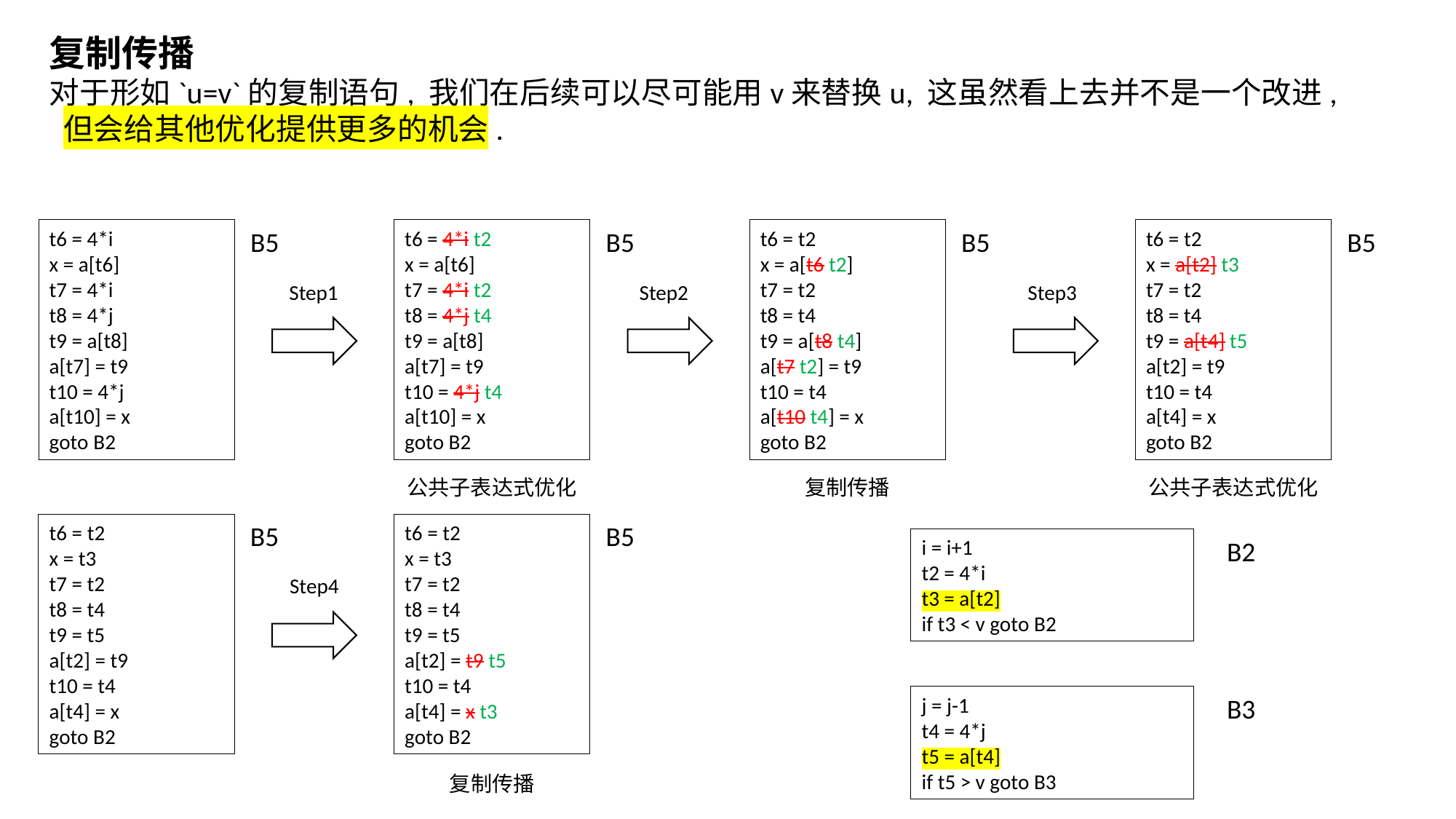

复制传播
对于形如`u=v`的复制语句, 我们在后续可以尽可能用v来替换u, 这虽然看上去并不是一个改进, 但会给其他优化提供更多的机会.
t6 = 4*i
x = a[t6]
t7 = 4*i
t8 = 4*j
t9 = a[t8]
a[t7] = t9
t10 = 4*j
a[t10] = x
goto B2
B5
t6 = 4*i t2
x = a[t6]
t7 = 4*i t2
t8 = 4*j t4
t9 = a[t8]
a[t7] = t9
t10 = 4*j t4
a[t10] = x
goto B2
B5
t6 = t2
x = a[t6 t2]
t7 = t2
t8 = t4
t9 = a[t8 t4]
a[t7 t2] = t9
t10 = t4
a[t10 t4] = x
goto B2
B5
t6 = t2
x = a[t2] t3
t7 = t2
t8 = t4
t9 = a[t4] t5
a[t2] = t9
t10 = t4
a[t4] = x
goto B2
B5
Step1
Step2
Step3

公共子表达式优化
复制传播
公共子表达式优化
t6 = t2
x = t3
t7 = t2
t8 = t4
t9 = t5
a[t2] = t9
t10 = t4
a[t4] = x
goto B2
B5
t6 = t2
x = t3
t7 = t2
t8 = t4
t9 = t5
a[t2] = t9 t5
t10 = t4
a[t4] = x t3
goto B2
B5
i = i+1
t2 = 4*i
t3 = a[t2]
if t3 < v goto B2

B2
Step4

j = j-1
t4 = 4*j
t5 = a[t4]
if t5 > v goto B3

B3

复制传播